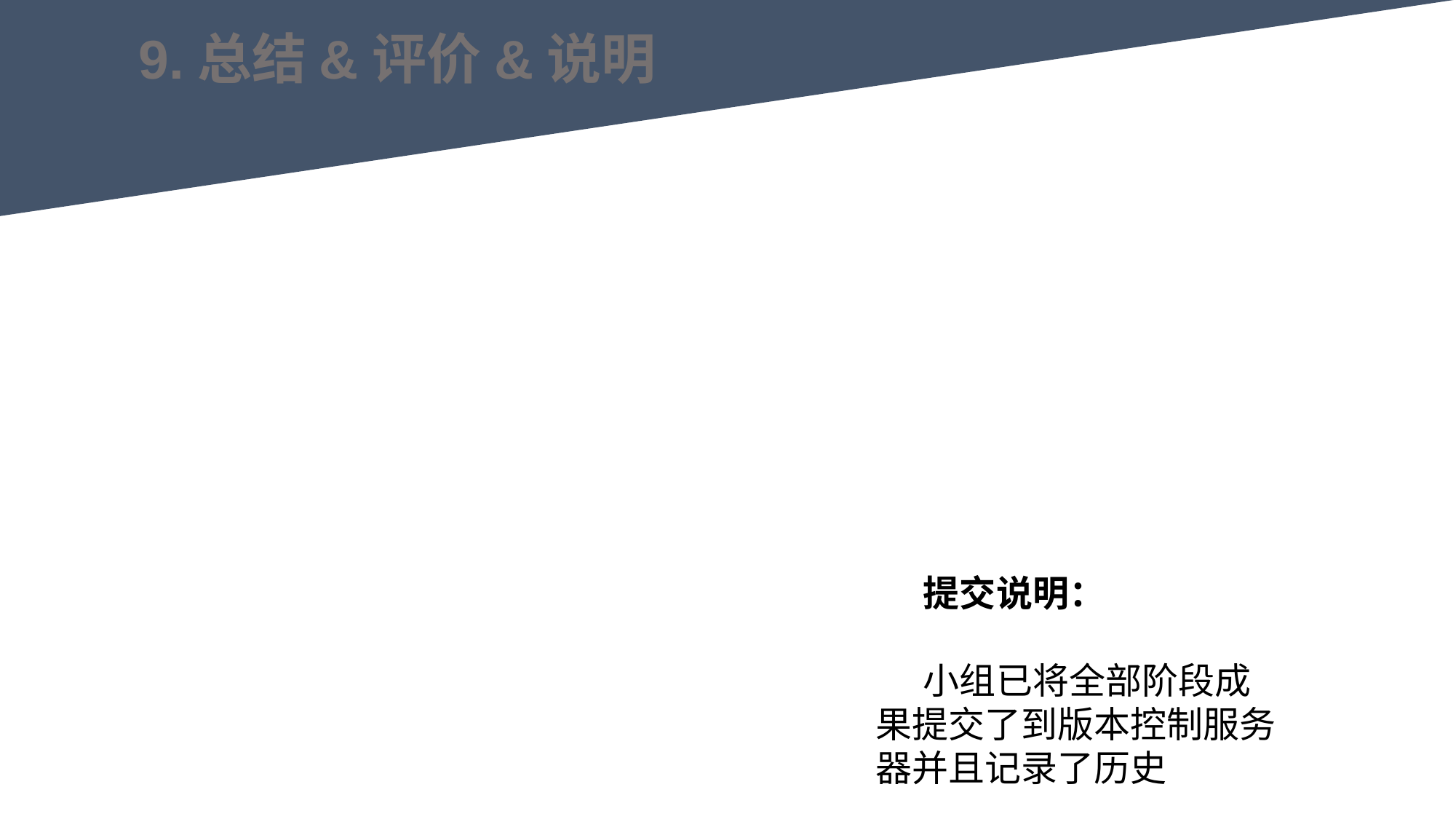

9.总结&评价&说明
提交说明：

小组已将全部阶段成果提交了到版本控制服务器并且记录了历史